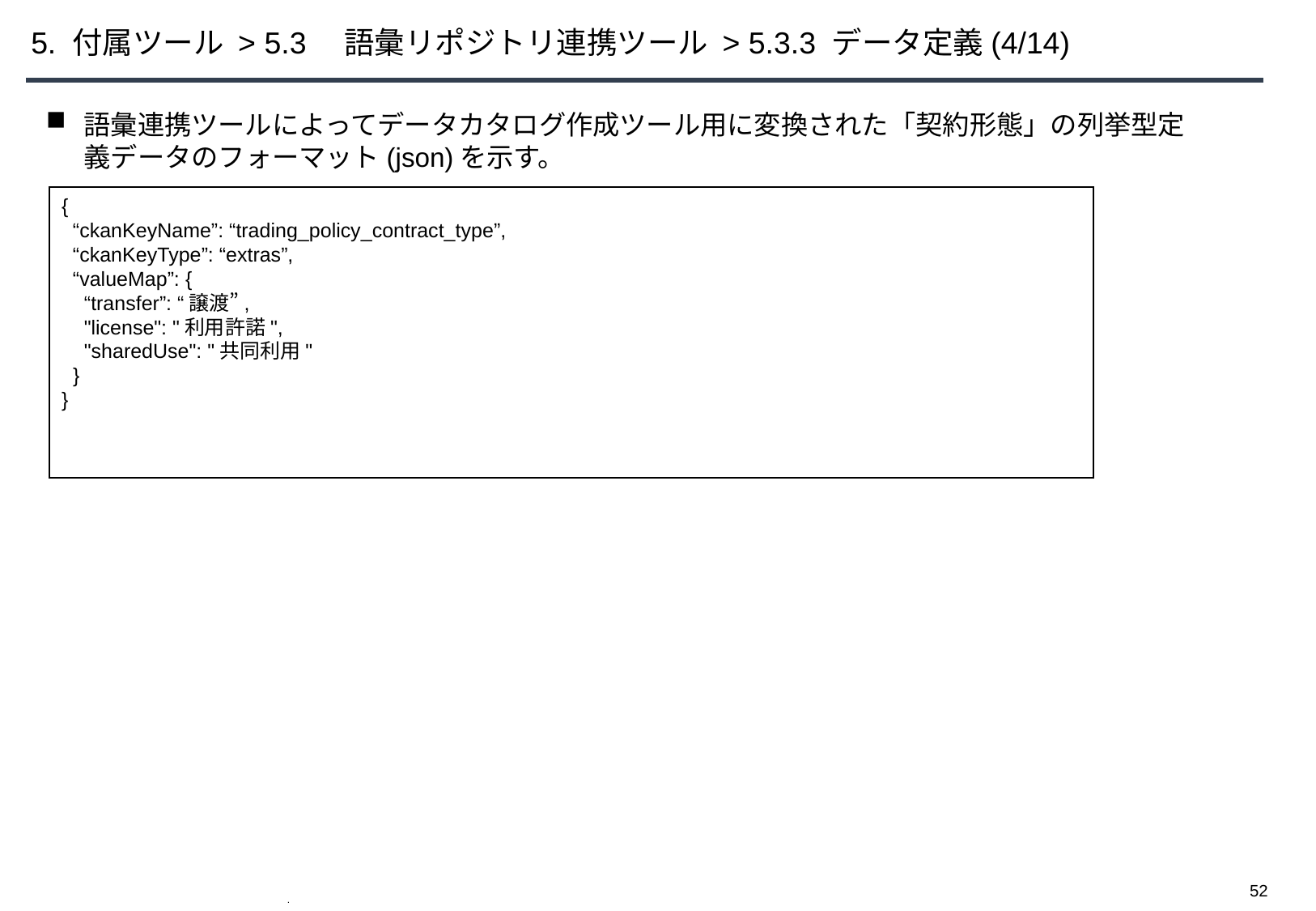

# 5. 付属ツール > 5.3　語彙リポジトリ連携ツール > 5.3.3 データ定義(4/14)
語彙連携ツールによってデータカタログ作成ツール用に変換された「契約形態」の列挙型定義データのフォーマット(json)を示す。
{
  “ckanKeyName”: “trading_policy_contract_type”,
  “ckanKeyType”: “extras”,
  “valueMap”: {
    “transfer”: “譲渡”,
    "license": "利用許諾",
    "sharedUse": "共同利用"
  }
}